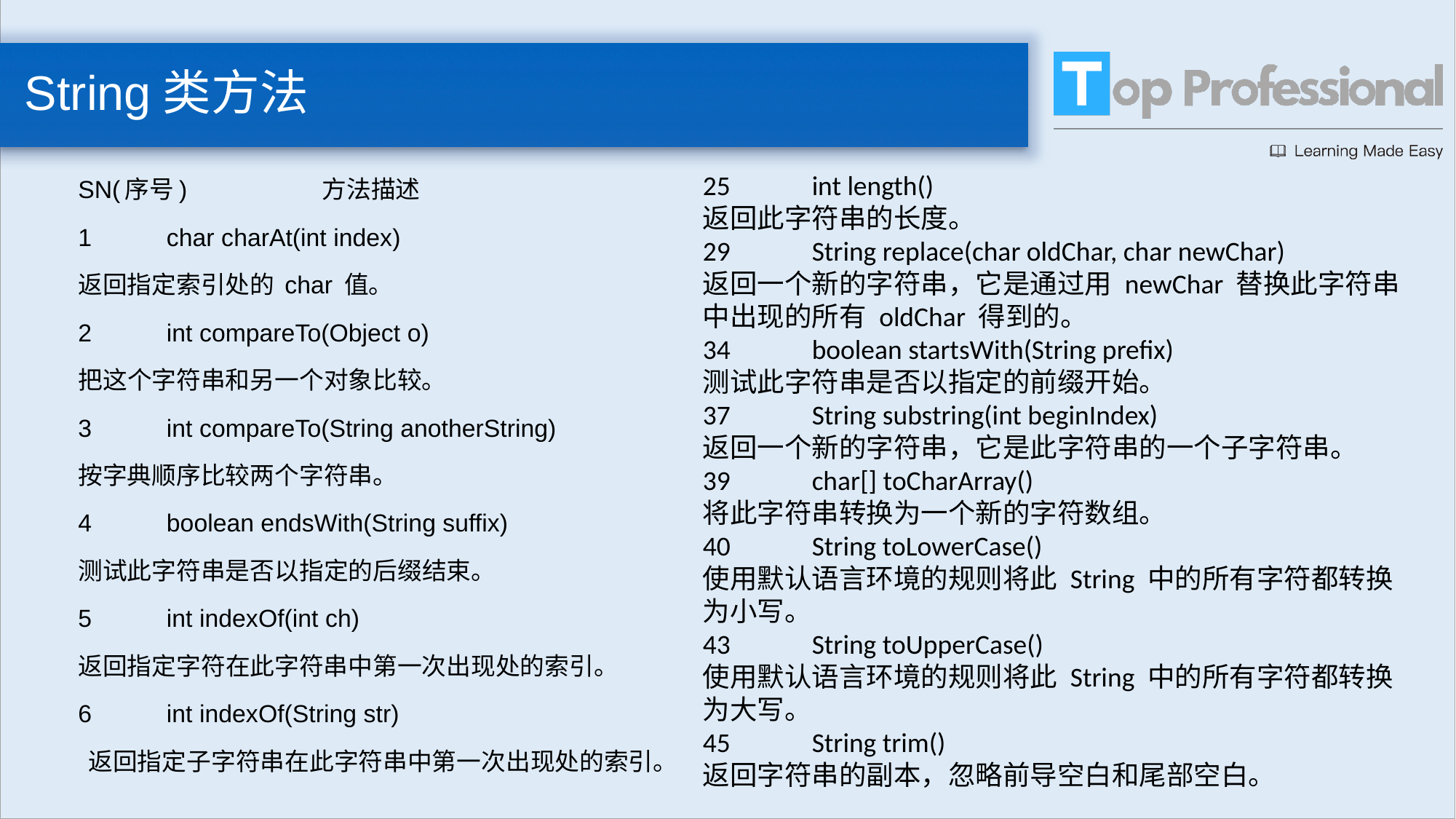

# String类方法
SN(序号)	         方法描述
1	char charAt(int index)
返回指定索引处的 char 值。
2	int compareTo(Object o)
把这个字符串和另一个对象比较。
3	int compareTo(String anotherString)
按字典顺序比较两个字符串。
4	boolean endsWith(String suffix)
测试此字符串是否以指定的后缀结束。
5	int indexOf(int ch)
返回指定字符在此字符串中第一次出现处的索引。
6	int indexOf(String str)
 返回指定子字符串在此字符串中第一次出现处的索引。

25	int length()
返回此字符串的长度。
29	String replace(char oldChar, char newChar)
返回一个新的字符串，它是通过用 newChar 替换此字符串中出现的所有 oldChar 得到的。
34	boolean startsWith(String prefix)
测试此字符串是否以指定的前缀开始。
37	String substring(int beginIndex)
返回一个新的字符串，它是此字符串的一个子字符串。
39	char[] toCharArray()
将此字符串转换为一个新的字符数组。
40	String toLowerCase()
使用默认语言环境的规则将此 String 中的所有字符都转换为小写。
43	String toUpperCase()
使用默认语言环境的规则将此 String 中的所有字符都转换为大写。
45	String trim()
返回字符串的副本，忽略前导空白和尾部空白。